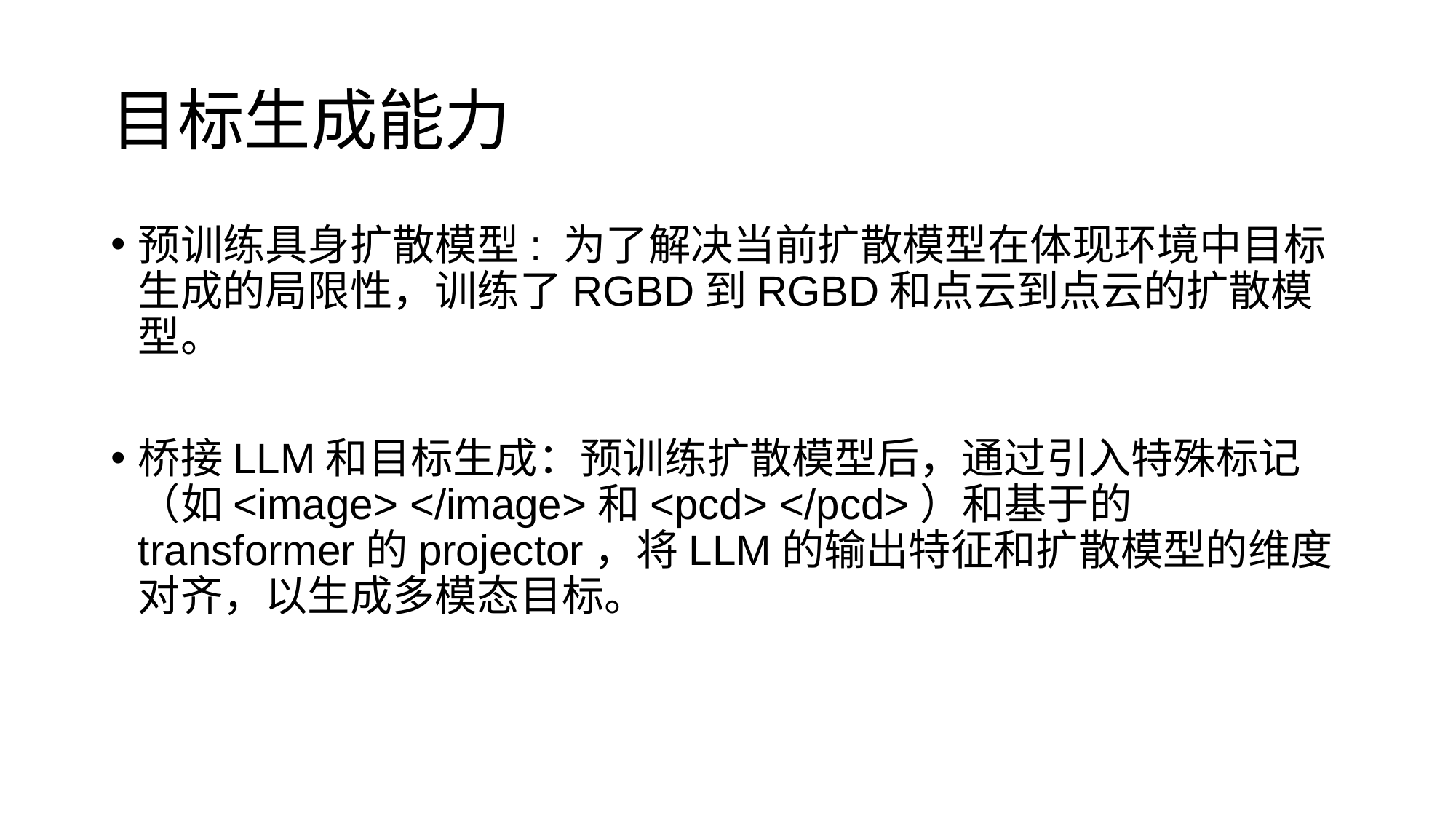

# 目标生成能力
预训练具身扩散模型: 为了解决当前扩散模型在体现环境中目标生成的局限性，训练了RGBD到RGBD和点云到点云的扩散模型。

桥接LLM和目标生成：预训练扩散模型后，通过引入特殊标记（如<image> </image>和<pcd> </pcd>）和基于的transformer的projector，将LLM的输出特征和扩散模型的维度对齐，以生成多模态目标。